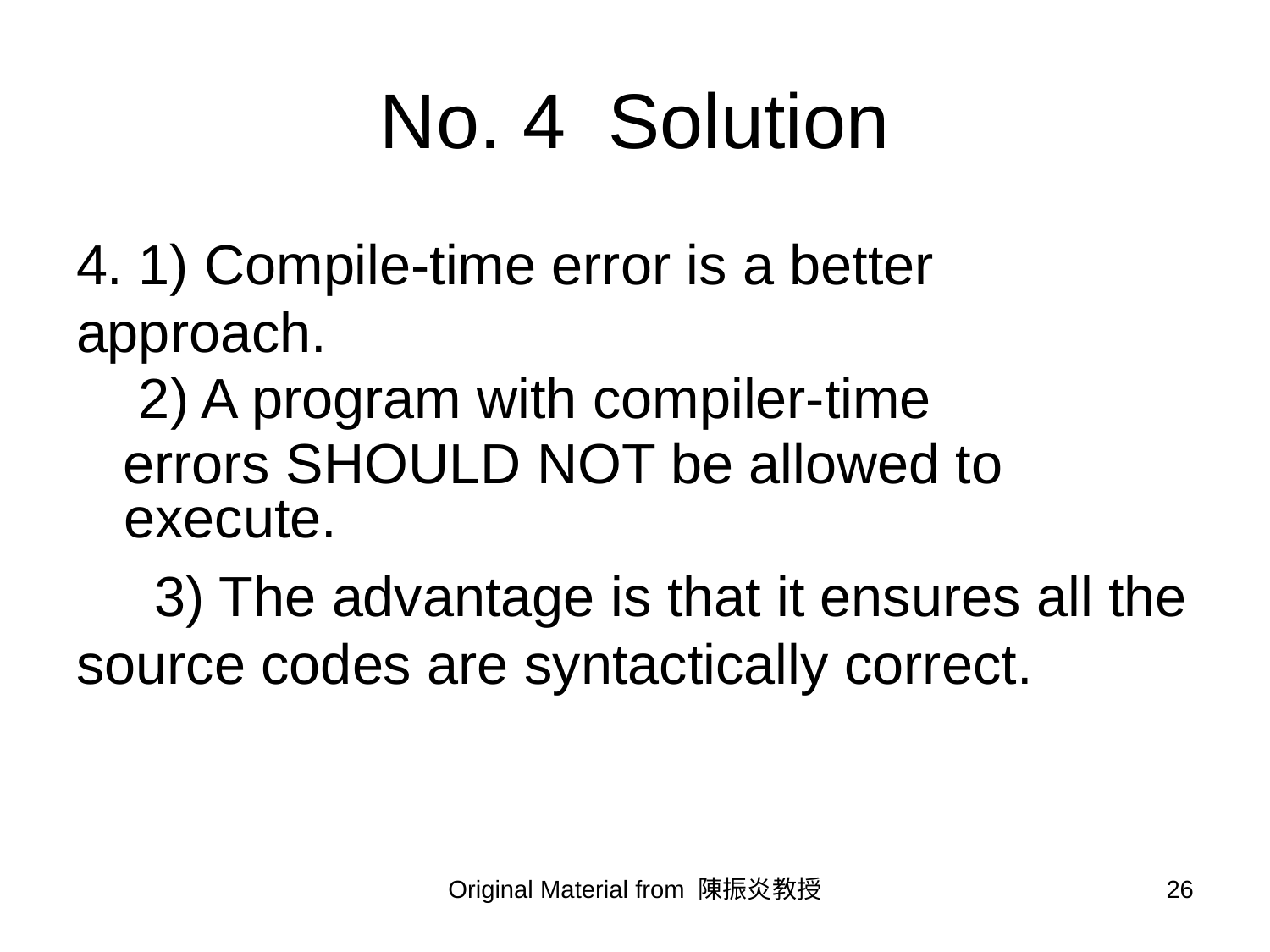

No. 4  Solution
4. 1) Compile-time error is a better approach.
    2) A program with compiler-time
   errors SHOULD NOT be allowed to execute.
     3) The advantage is that it ensures all the source codes are syntactically correct.
Original Material from 陳振炎教授
26